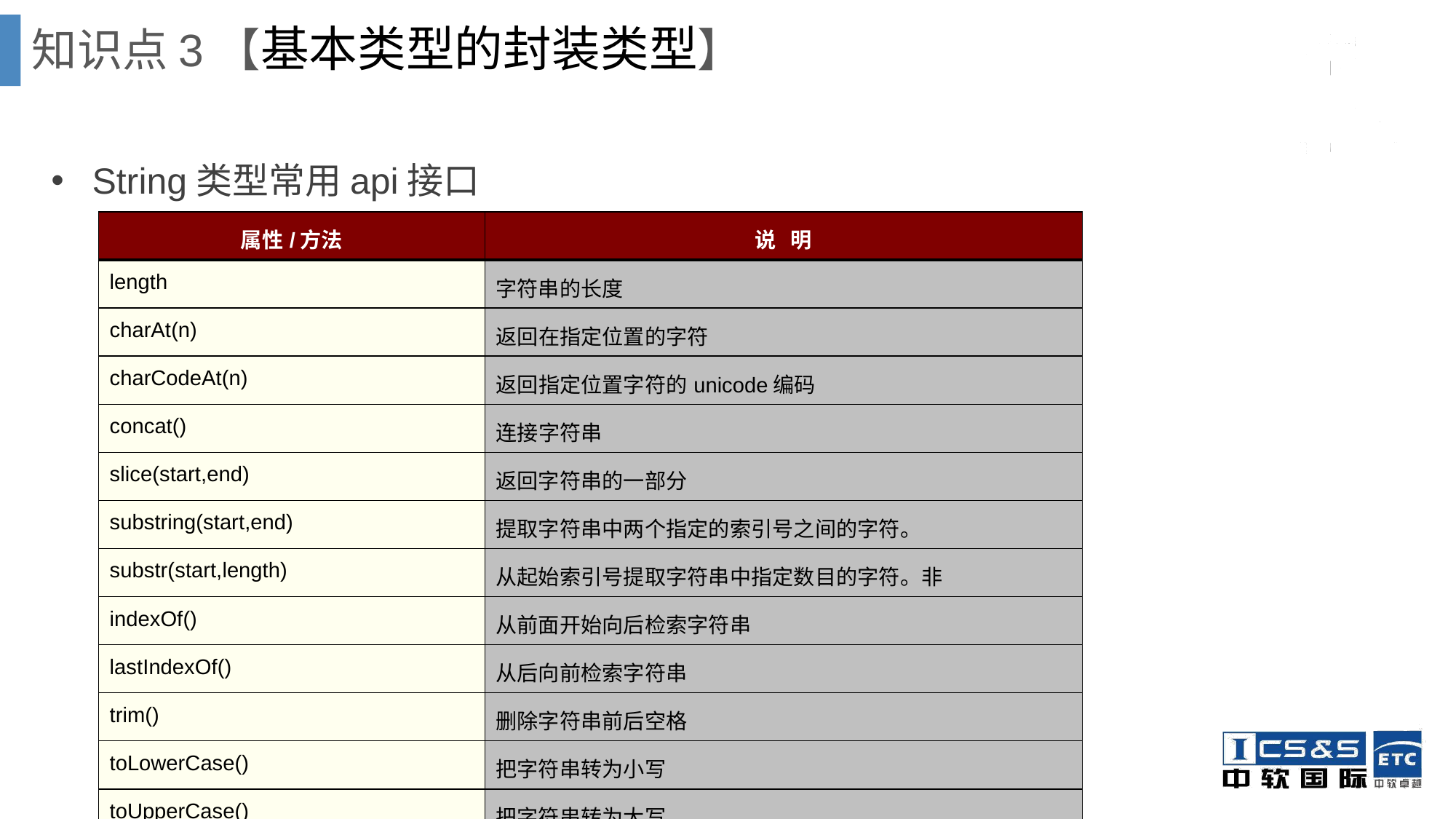

知识点3【基本类型的封装类型】
String类型常用api接口
| 属性/方法 | 说 明 |
| --- | --- |
| length | 字符串的长度 |
| charAt(n) | 返回在指定位置的字符 |
| charCodeAt(n) | 返回指定位置字符的unicode编码 |
| concat() | 连接字符串 |
| slice(start,end) | 返回字符串的一部分 |
| substring(start,end) | 提取字符串中两个指定的索引号之间的字符。 |
| substr(start,length) | 从起始索引号提取字符串中指定数目的字符。非 |
| indexOf() | 从前面开始向后检索字符串 |
| lastIndexOf() | 从后向前检索字符串 |
| trim() | 删除字符串前后空格 |
| toLowerCase() | 把字符串转为小写 |
| toUpperCase() | 把字符串转为大写 |
| split() | 把字符串分割为字符串数组 |